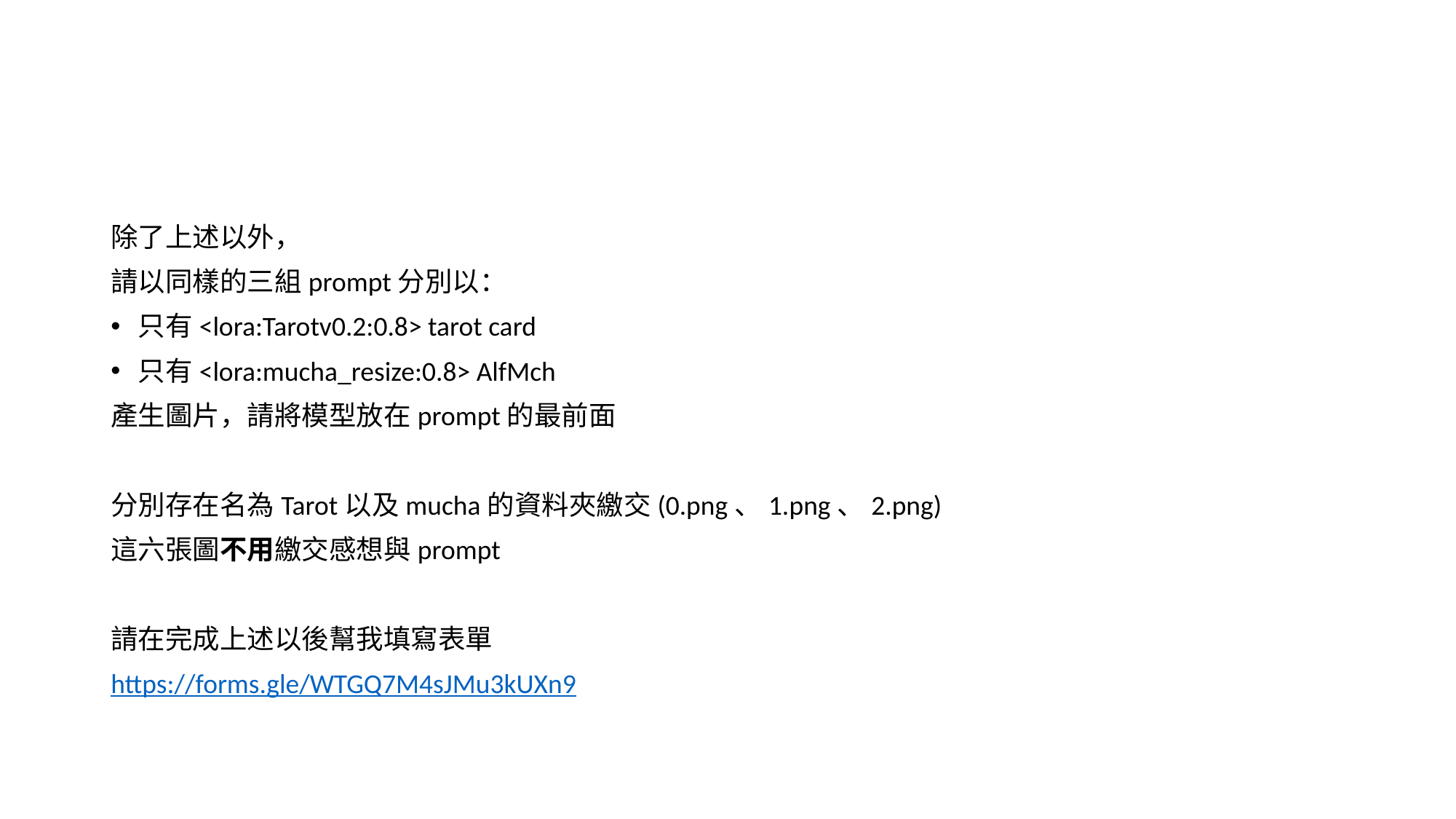

#
除了上述以外，
請以同樣的三組prompt分別以：
只有<lora:Tarotv0.2:0.8> tarot card
只有<lora:mucha_resize:0.8> AlfMch
產生圖片，請將模型放在prompt的最前面

分別存在名為Tarot以及mucha的資料夾繳交(0.png、1.png、2.png)
這六張圖不用繳交感想與prompt

請在完成上述以後幫我填寫表單
https://forms.gle/WTGQ7M4sJMu3kUXn9